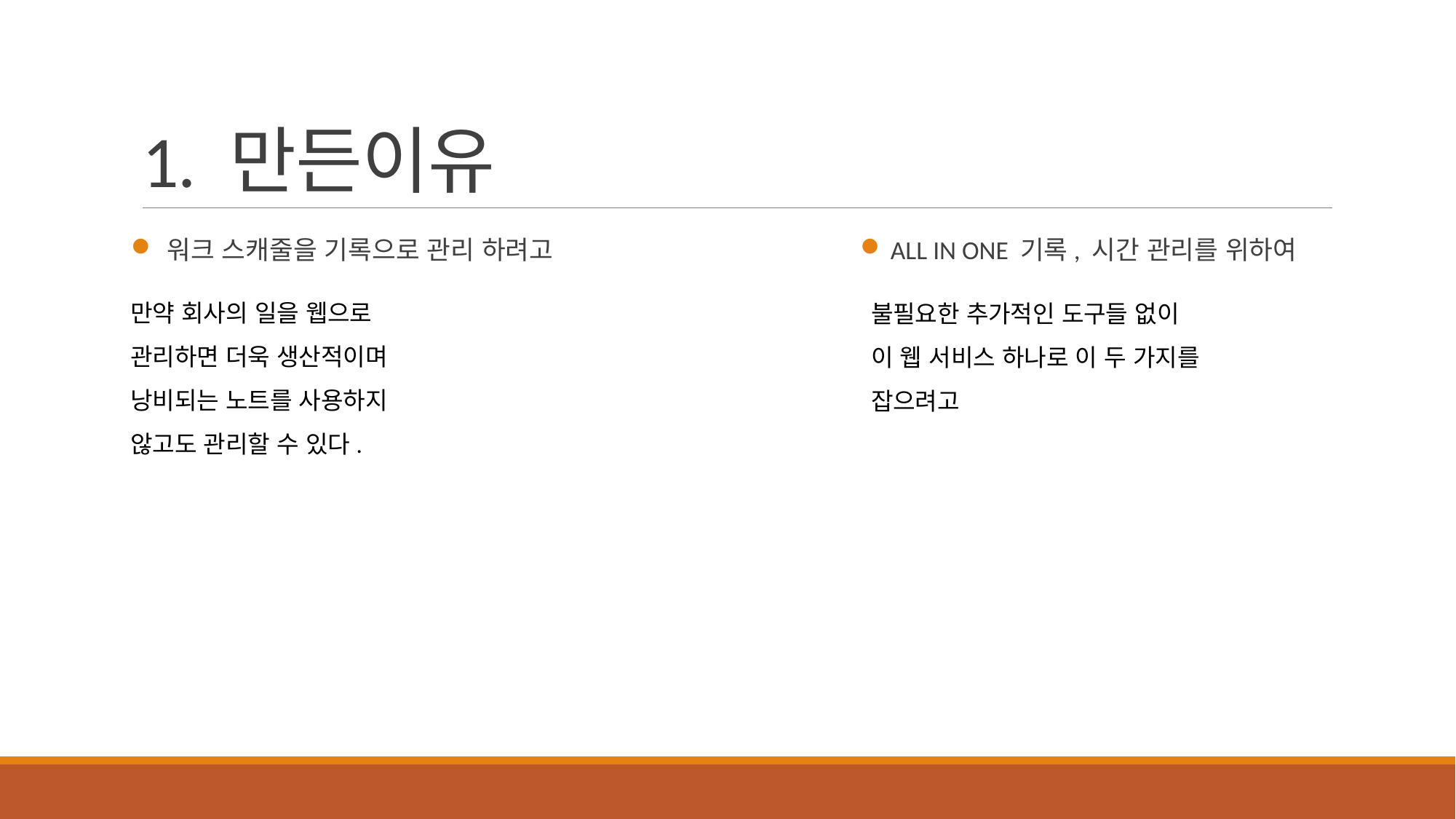

# 1. 만든이유
 ALL IN ONE 기록, 시간 관리를 위하여
 워크 스캐줄을 기록으로 관리 하려고
만약 회사의 일을 웹으로 관리하면 더욱 생산적이며
낭비되는 노트를 사용하지 않고도 관리할 수 있다.
불필요한 추가적인 도구들 없이
이 웹 서비스 하나로 이 두 가지를 잡으려고